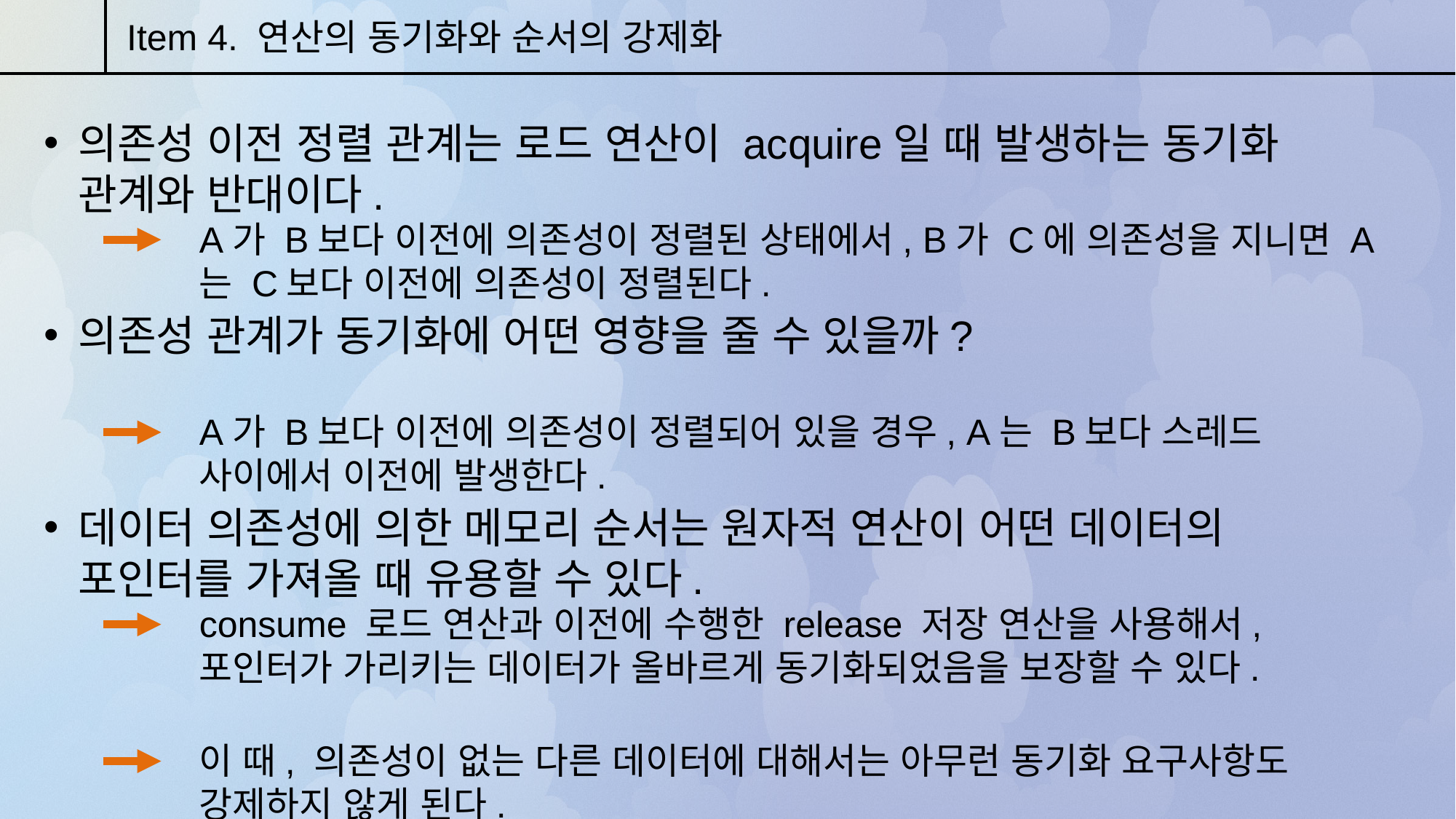

Item 4. 연산의 동기화와 순서의 강제화
의존성 이전 정렬 관계는 로드 연산이 acquire일 때 발생하는 동기화 관계와 반대이다.
A가 B보다 이전에 의존성이 정렬된 상태에서, B가 C에 의존성을 지니면 A는 C보다 이전에 의존성이 정렬된다.
의존성 관계가 동기화에 어떤 영향을 줄 수 있을까?
A가 B보다 이전에 의존성이 정렬되어 있을 경우, A는 B보다 스레드 사이에서 이전에 발생한다.
데이터 의존성에 의한 메모리 순서는 원자적 연산이 어떤 데이터의 포인터를 가져올 때 유용할 수 있다.
consume 로드 연산과 이전에 수행한 release 저장 연산을 사용해서, 포인터가 가리키는 데이터가 올바르게 동기화되었음을 보장할 수 있다.
이 때, 의존성이 없는 다른 데이터에 대해서는 아무런 동기화 요구사항도 강제하지 않게 된다.